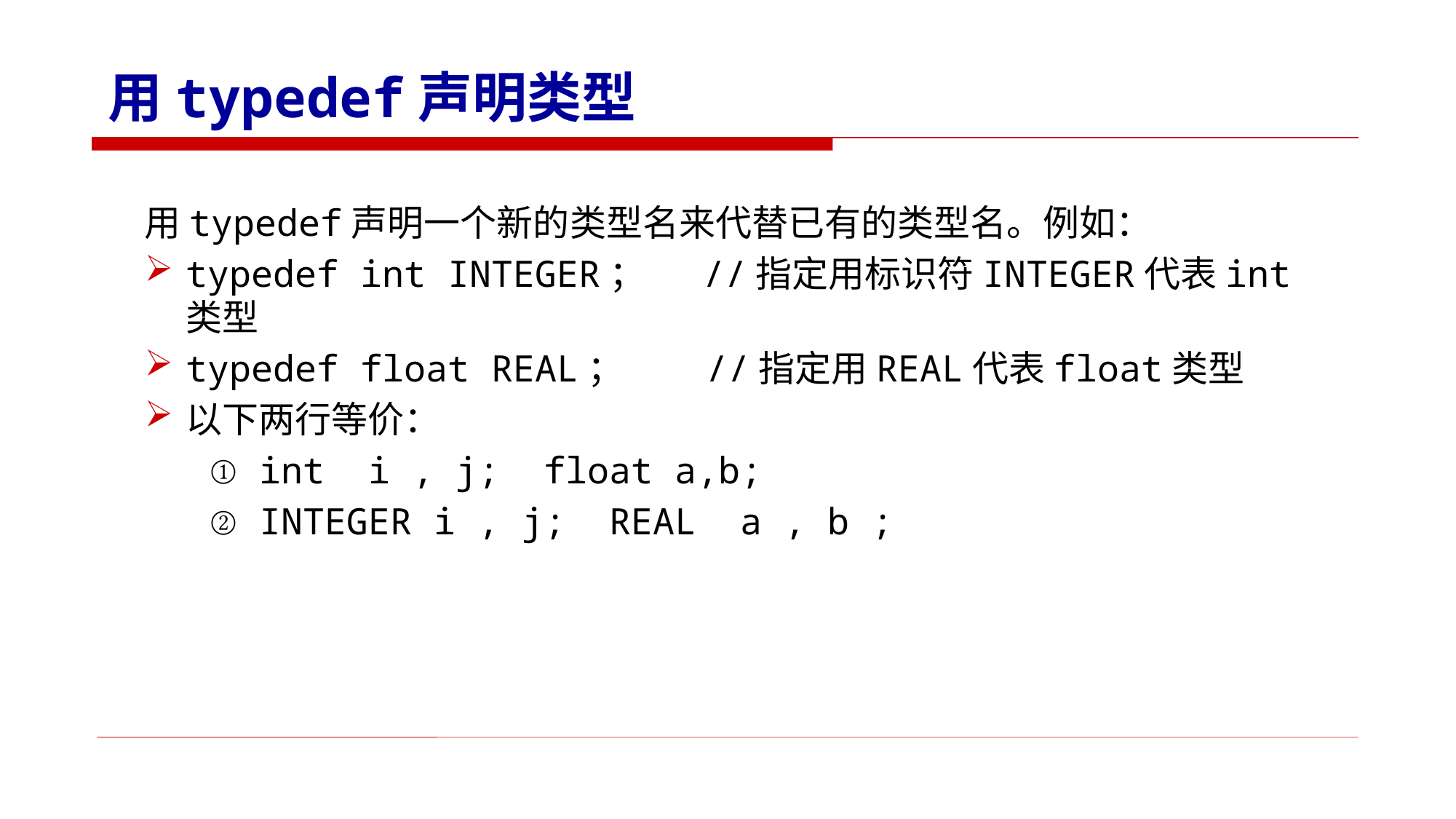

# 用typedef声明类型
用typedef声明一个新的类型名来代替已有的类型名。例如：
typedef int INTEGER；      //指定用标识符INTEGER代表int类型
typedef float REAL；         //指定用REAL代表float类型
以下两行等价：
   ① int  i , j;  float a,b;
   ② INTEGER i , j;  REAL  a , b ;